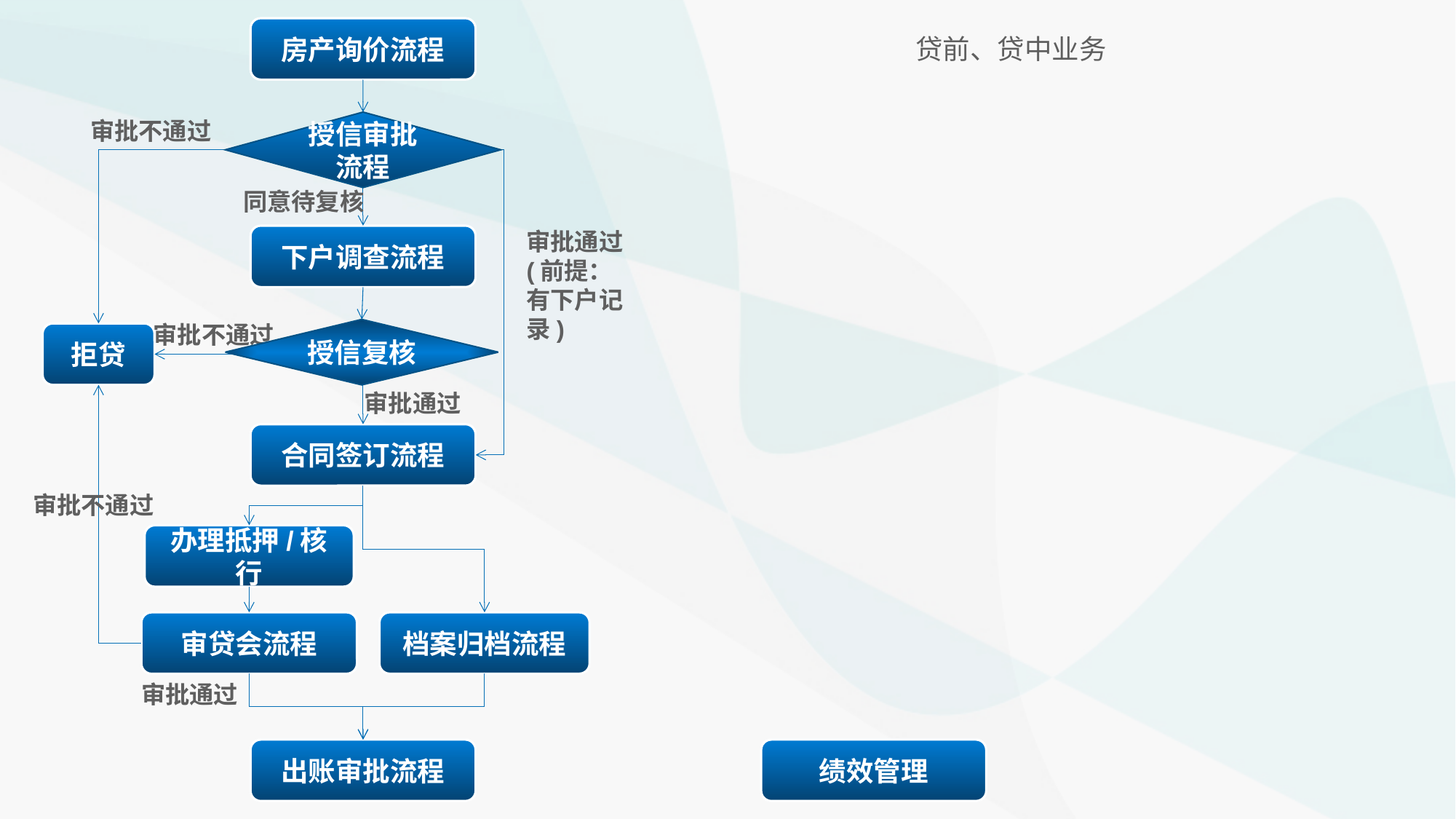

房产询价流程
贷前、贷中业务
审批不通过
授信审批流程
同意待复核
审批通过
(前提：
有下户记录)
下户调查流程
审批不通过
授信复核
拒贷
审批通过
合同签订流程
审批不通过
办理抵押/核行
审贷会流程
档案归档流程
审批通过
出账审批流程
绩效管理